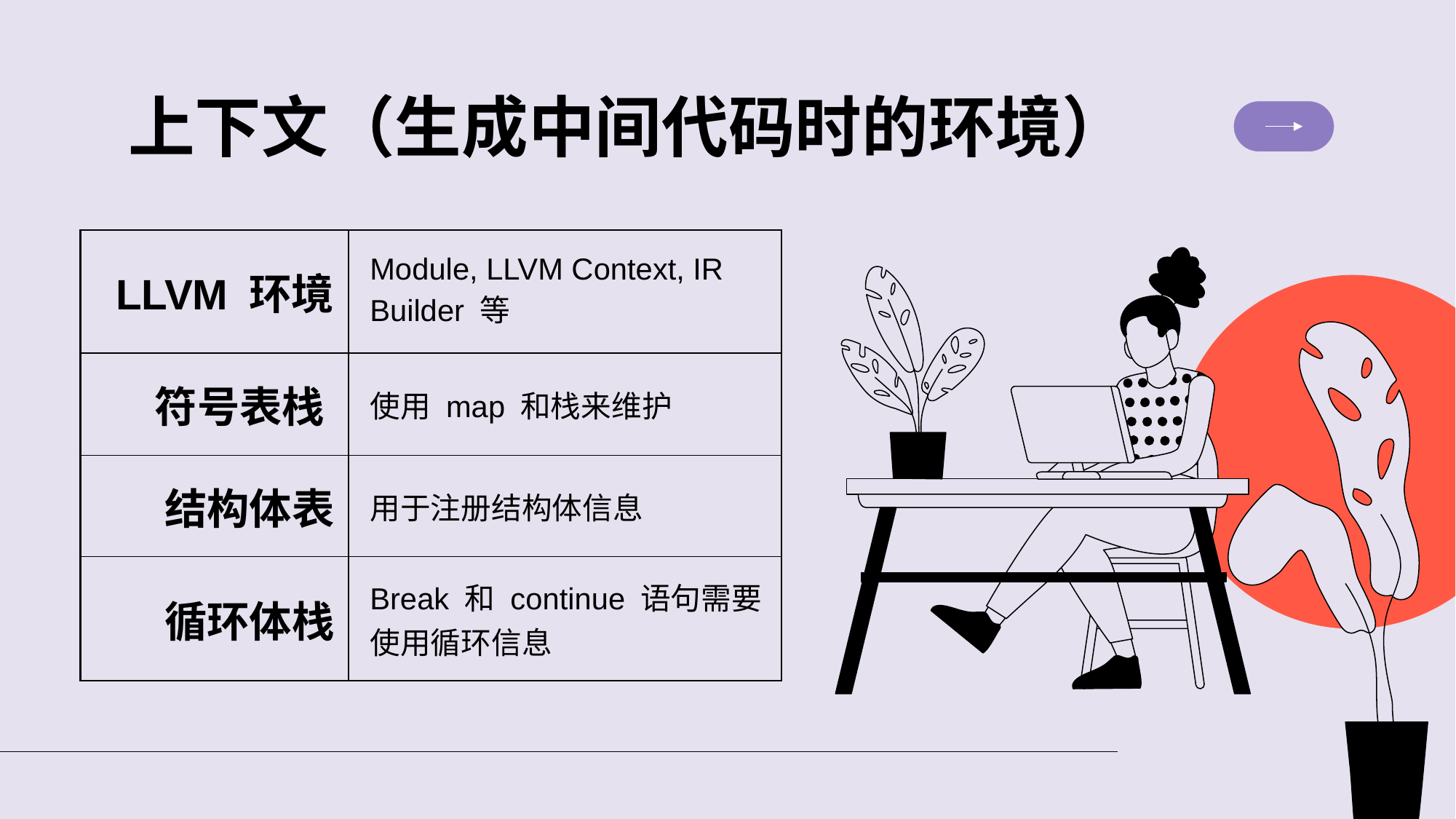

# 上下文（生成中间代码时的环境）
| LLVM 环境 | Module, LLVM Context, IR Builder 等 |
| --- | --- |
| 符号表栈 | 使用 map 和栈来维护 |
| 结构体表 | 用于注册结构体信息 |
| 循环体栈 | Break 和 continue 语句需要使用循环信息 |